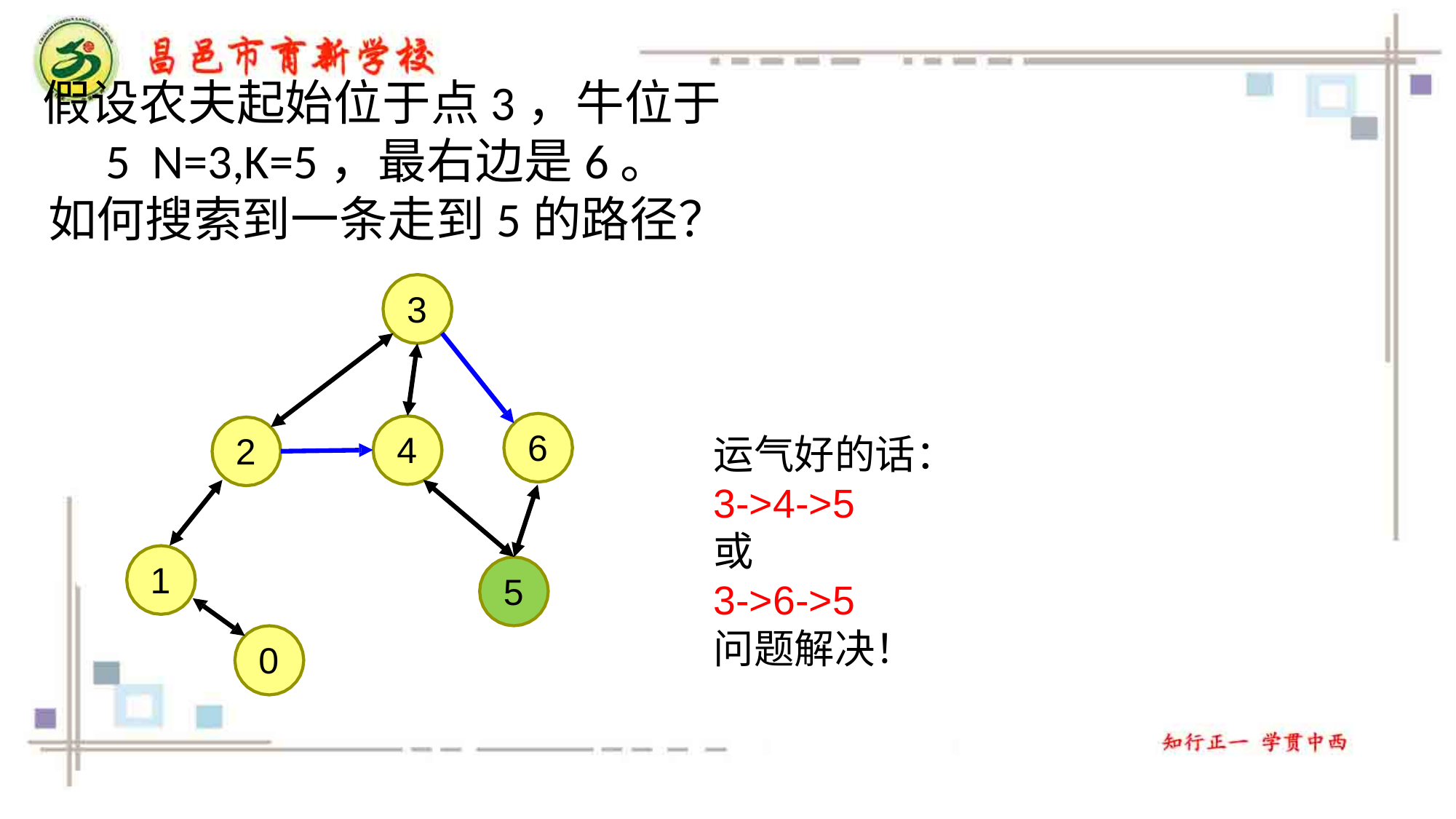

# 假设农夫起始位于点3，牛位于5  N=3,K=5，最右边是6。
如何搜索到一条走到5的路径？

3

6
4
2
运气好的话：
3->4->5
或
3->6->5
问题解决！

1
5

0
19